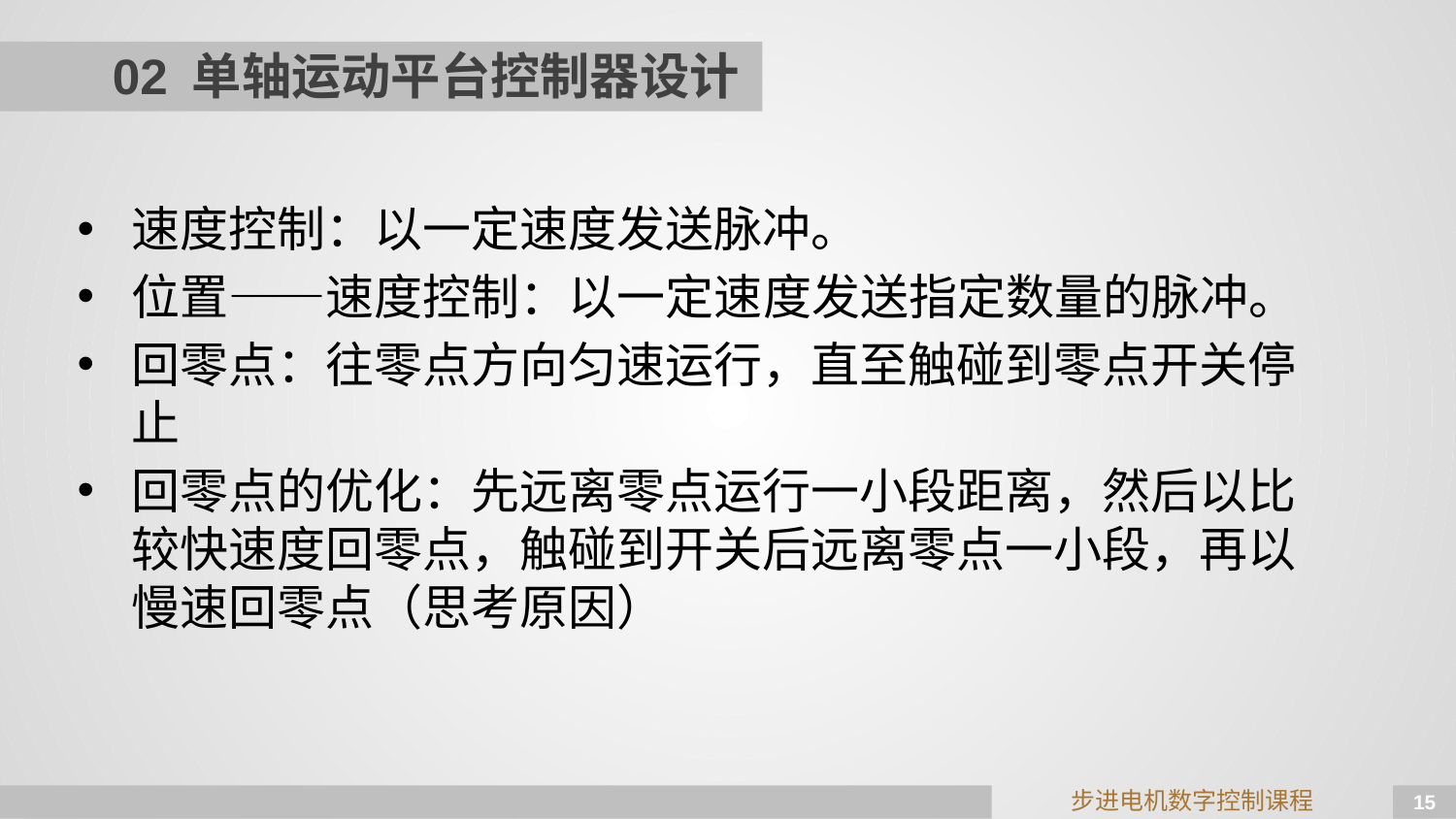

# 02 单轴运动平台控制器设计
速度控制：以一定速度发送脉冲。
位置——速度控制：以一定速度发送指定数量的脉冲。
回零点：往零点方向匀速运行，直至触碰到零点开关停止
回零点的优化：先远离零点运行一小段距离，然后以比较快速度回零点，触碰到开关后远离零点一小段，再以慢速回零点（思考原因）